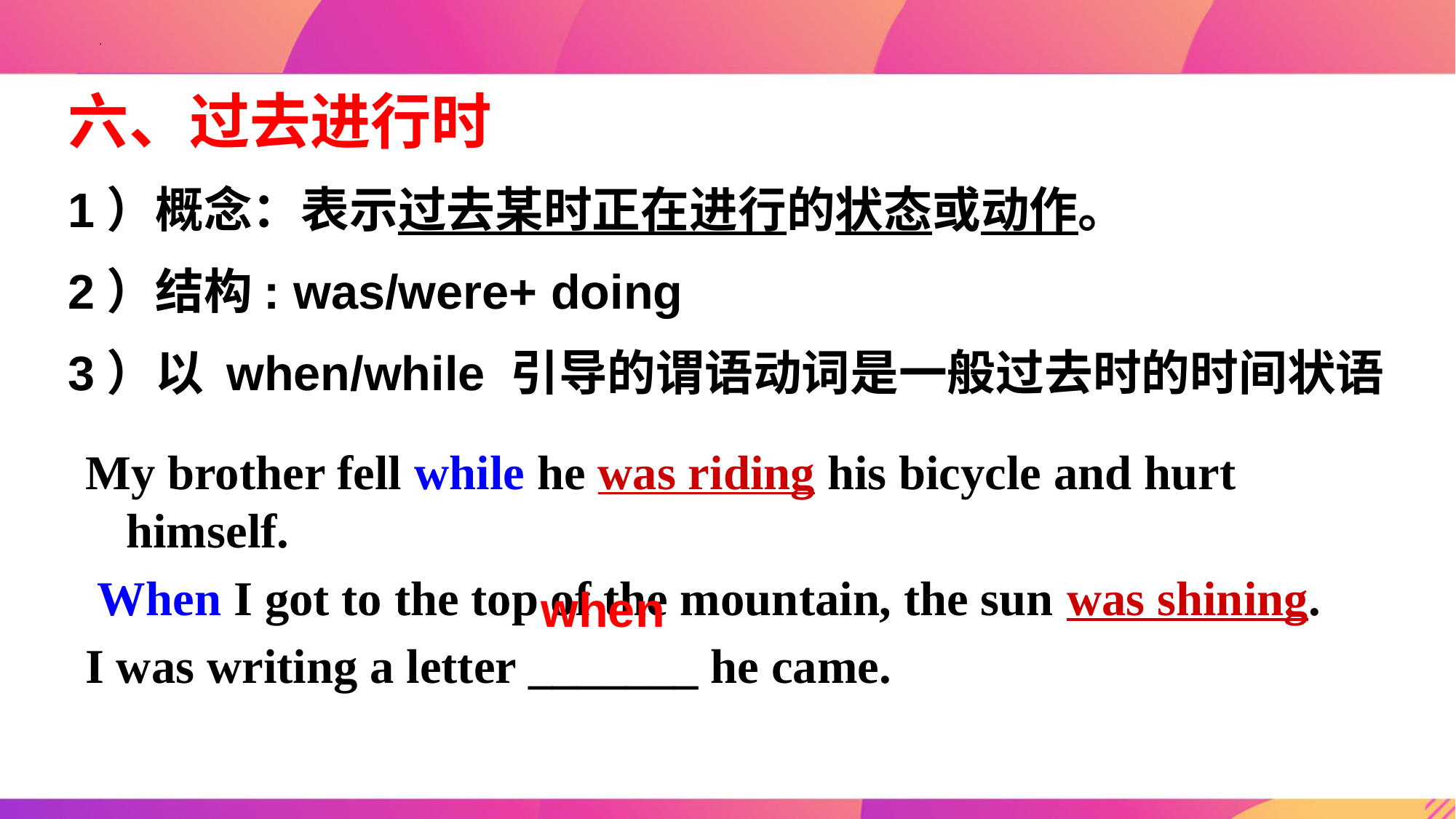

六、过去进行时
1）概念：表示过去某时正在进行的状态或动作。
2）结构: was/were+ doing
3）以 when/while 引导的谓语动词是一般过去时的时间状语
My brother fell while he was riding his bicycle and hurt himself.
 When I got to the top of the mountain, the sun was shining.
I was writing a letter _______ he came.

when